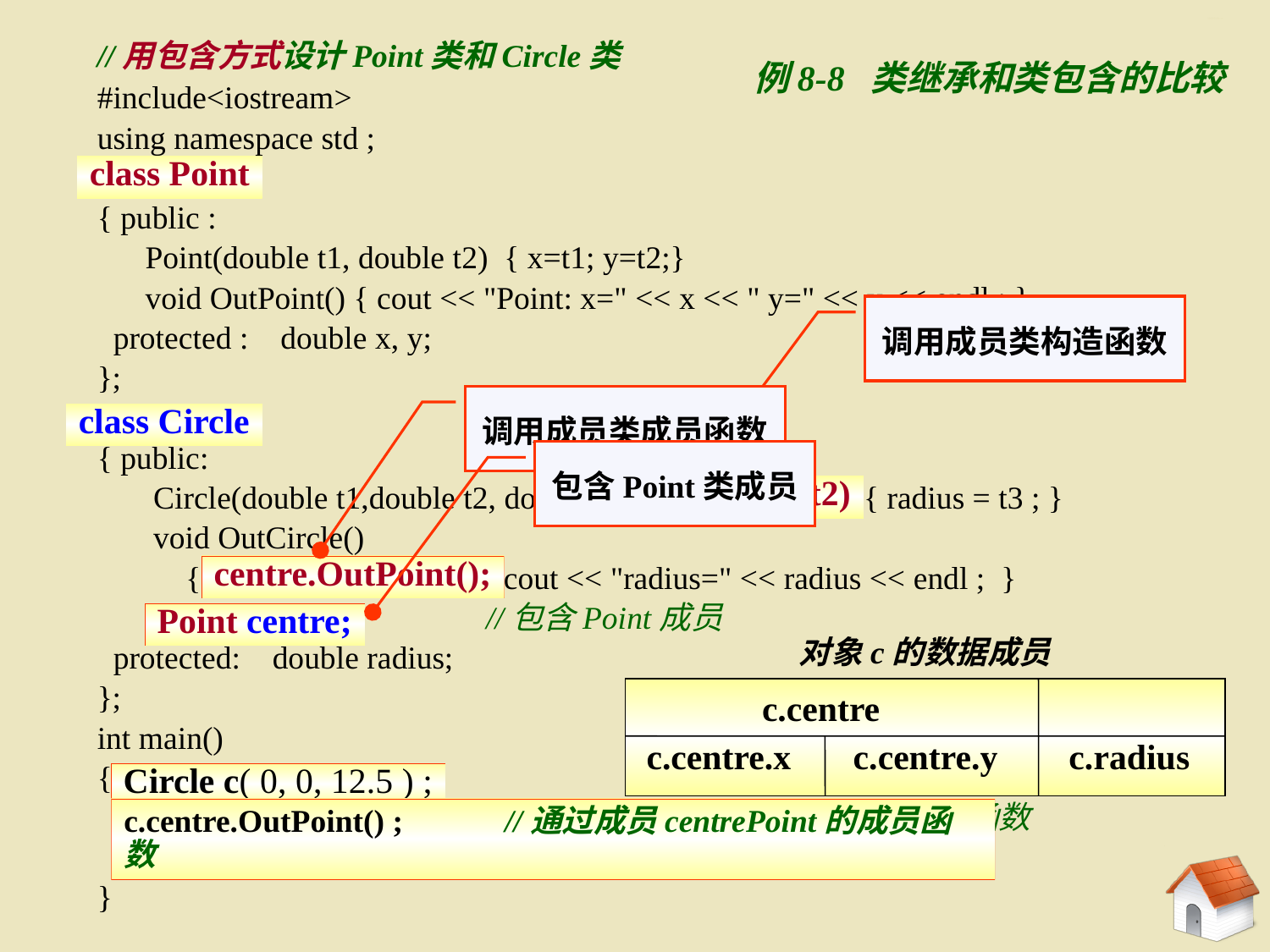

8.4  继承的应用实例
//用包含方式设计Point类和Circle类
#include<iostream>
using namespace std ;
class Point
{ public :
      Point(double t1, double t2)  { x=t1; y=t2;}
      void OutPoint() { cout << "Point: x=" << x << " y=" << y << endl ; }
  protected :    double x, y;
};
class Circle
{ public:
       Circle(double t1,double t2, double t3)  :  centre(t1,t2)    { radius = t3 ; }
       void OutCircle()
           {   centre.OutPoint();      cout << "radius=" << radius << endl ;  }
       Point  centre;		 //包含Point成员
  protected:    double radius;
};
int main()
{ Circle c( 0, 0, 12.5 ) ;
  c.centre.OutPoint() ;	//通过成员centre调用Point的成员函数
  c.OutCircle() ;		//调用Circle类成员函数
}
例8-8  类继承和类包含的比较
class Point
调用成员类构造函数
调用成员类成员函数
class Circle
包含Point类成员
: centre(t1,t2)
centre.OutPoint();
Point centre;
对象c的数据成员
              c.centre
 c.centre.x       c.centre.y        c.radius

Circle c( 0, 0, 12.5 ) ;
c.centre.OutPoint() ;	//通过成员centrePoint的成员函数